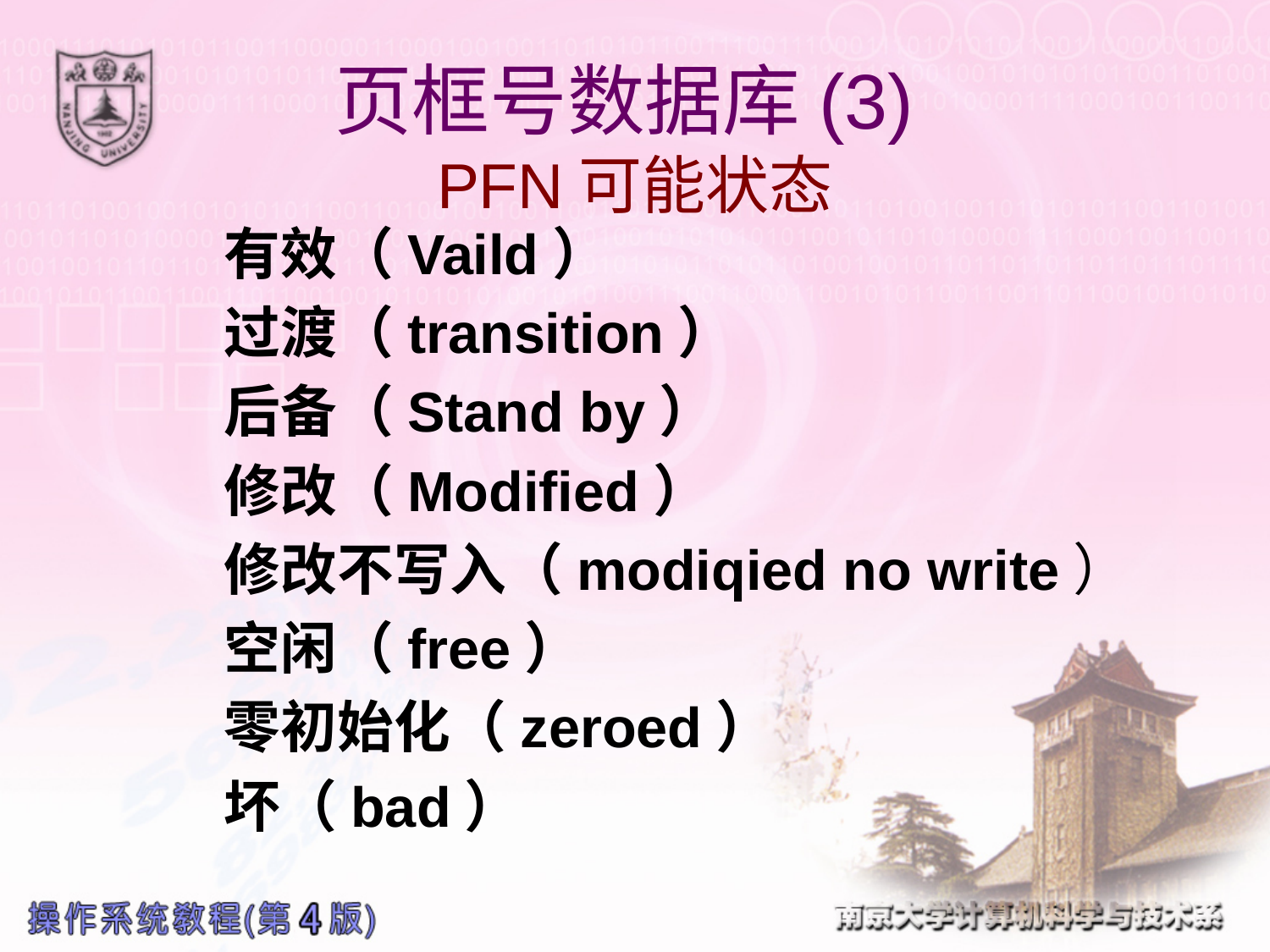

# 页框号数据库(3) PFN可能状态
有效（Vaild）
过渡（transition）
后备（Stand by）
修改（Modified）
修改不写入（modiqied no write）
空闲（free）
零初始化（zeroed）
坏（bad）